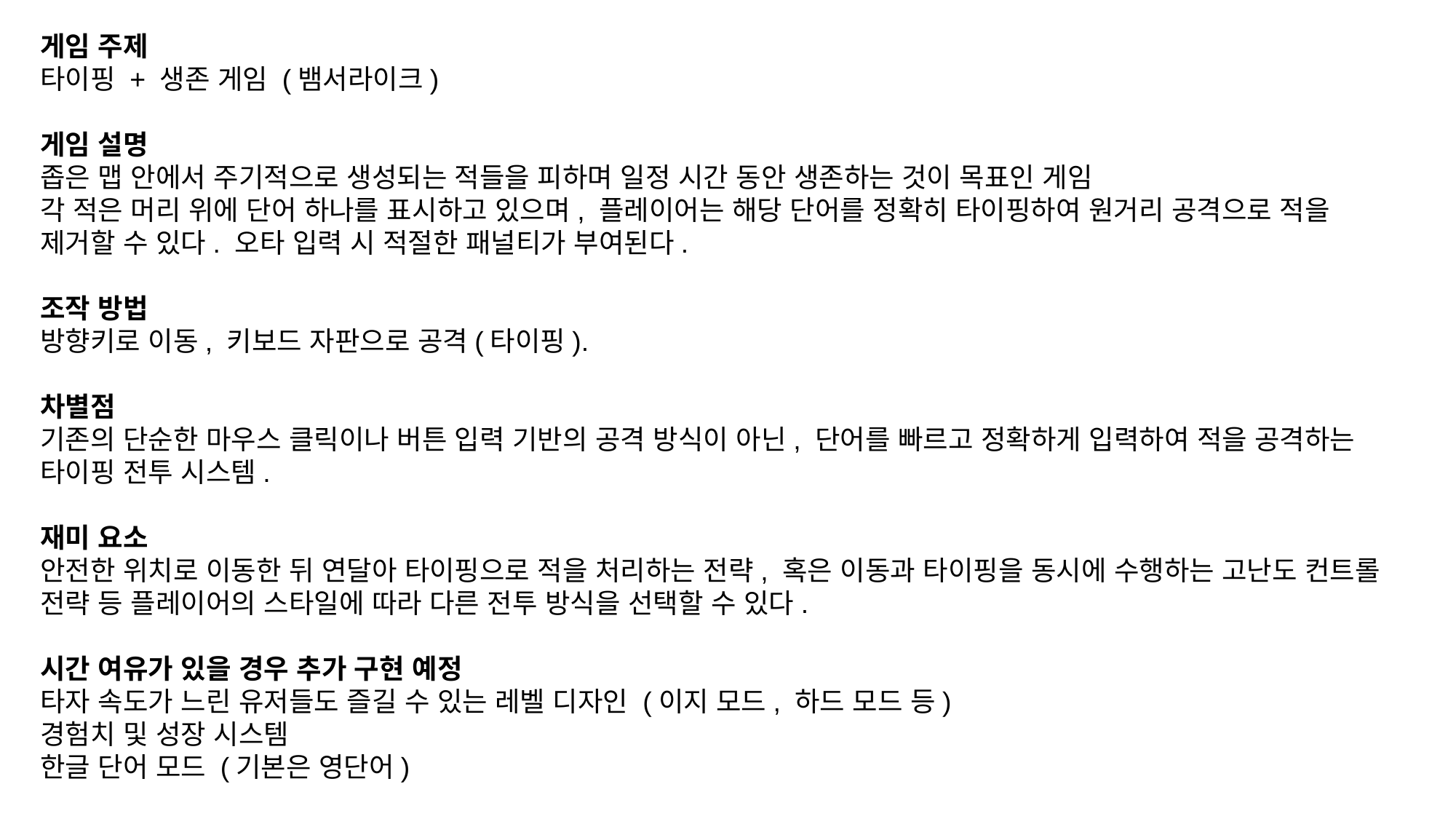

게임 주제
타이핑 + 생존 게임 (뱀서라이크)

게임 설명
좁은 맵 안에서 주기적으로 생성되는 적들을 피하며 일정 시간 동안 생존하는 것이 목표인 게임
각 적은 머리 위에 단어 하나를 표시하고 있으며, 플레이어는 해당 단어를 정확히 타이핑하여 원거리 공격으로 적을 제거할 수 있다. 오타 입력 시 적절한 패널티가 부여된다.

조작 방법
방향키로 이동, 키보드 자판으로 공격(타이핑).

차별점
기존의 단순한 마우스 클릭이나 버튼 입력 기반의 공격 방식이 아닌, 단어를 빠르고 정확하게 입력하여 적을 공격하는 타이핑 전투 시스템.

재미 요소
안전한 위치로 이동한 뒤 연달아 타이핑으로 적을 처리하는 전략, 혹은 이동과 타이핑을 동시에 수행하는 고난도 컨트롤 전략 등 플레이어의 스타일에 따라 다른 전투 방식을 선택할 수 있다.

시간 여유가 있을 경우 추가 구현 예정
타자 속도가 느린 유저들도 즐길 수 있는 레벨 디자인 (이지 모드, 하드 모드 등)
경험치 및 성장 시스템
한글 단어 모드 (기본은 영단어)